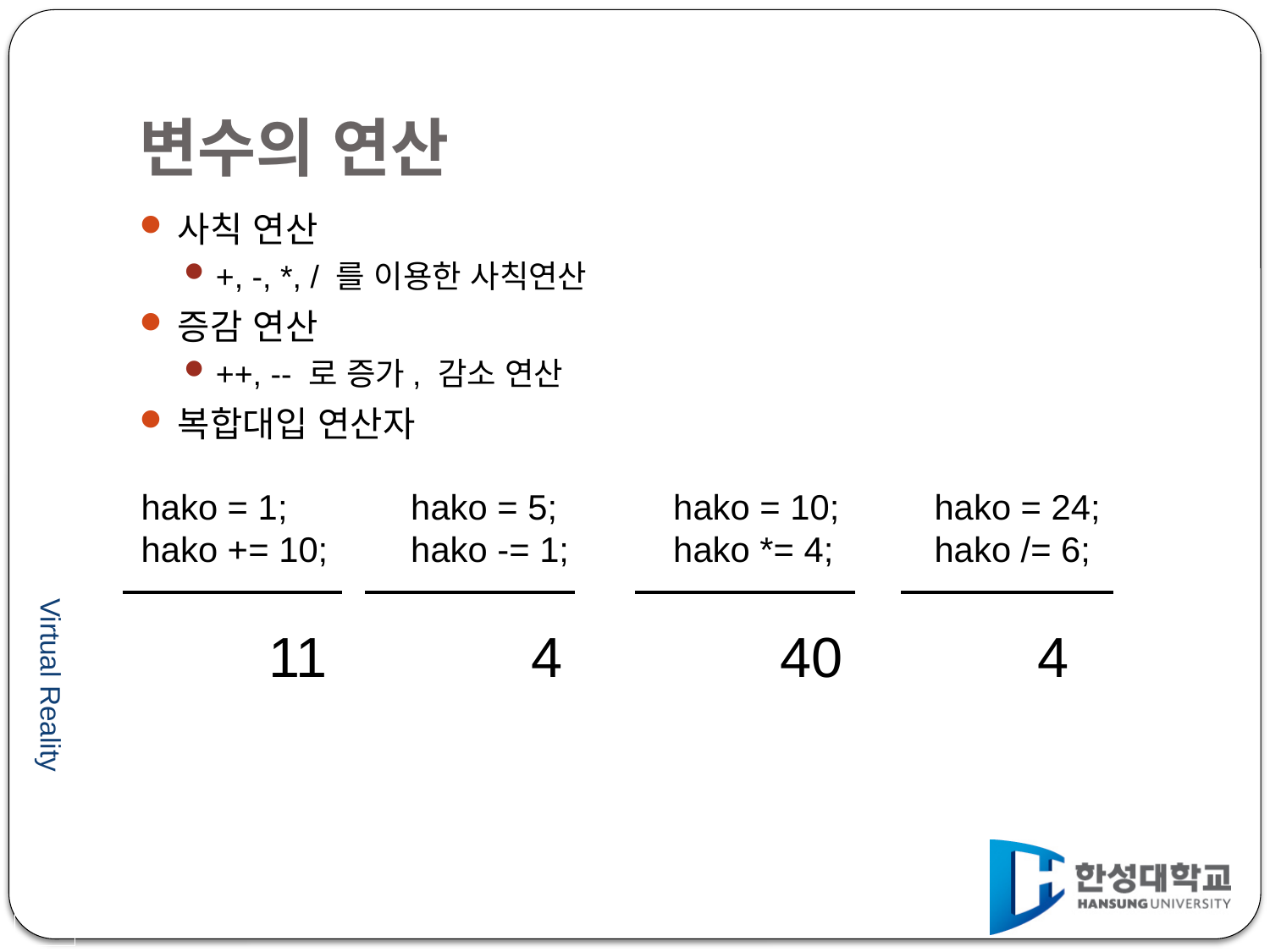

# 변수의 연산
사칙 연산
+, -, *, / 를 이용한 사칙연산
증감 연산
++, -- 로 증가, 감소 연산
복합대입 연산자

hako = 24;
hako /= 6;
hako = 10;
hako *= 4;
hako = 5;
hako -= 1;
hako = 1;
hako += 10;
11
4
40
4